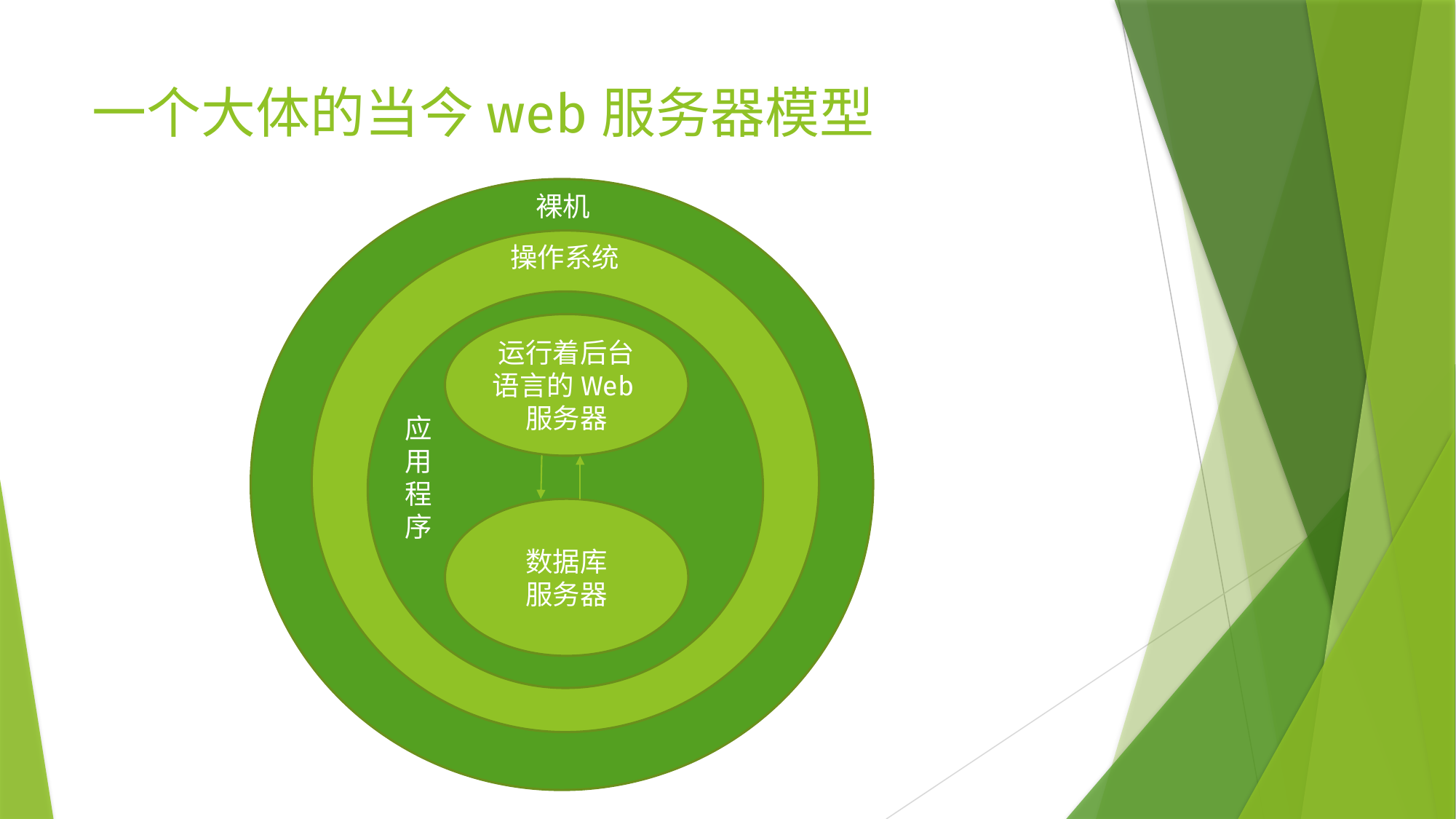

# 一个大体的当今web服务器模型

裸机

操作系统

运行着后台语言的Web服务器
应用程序
数据库
服务器